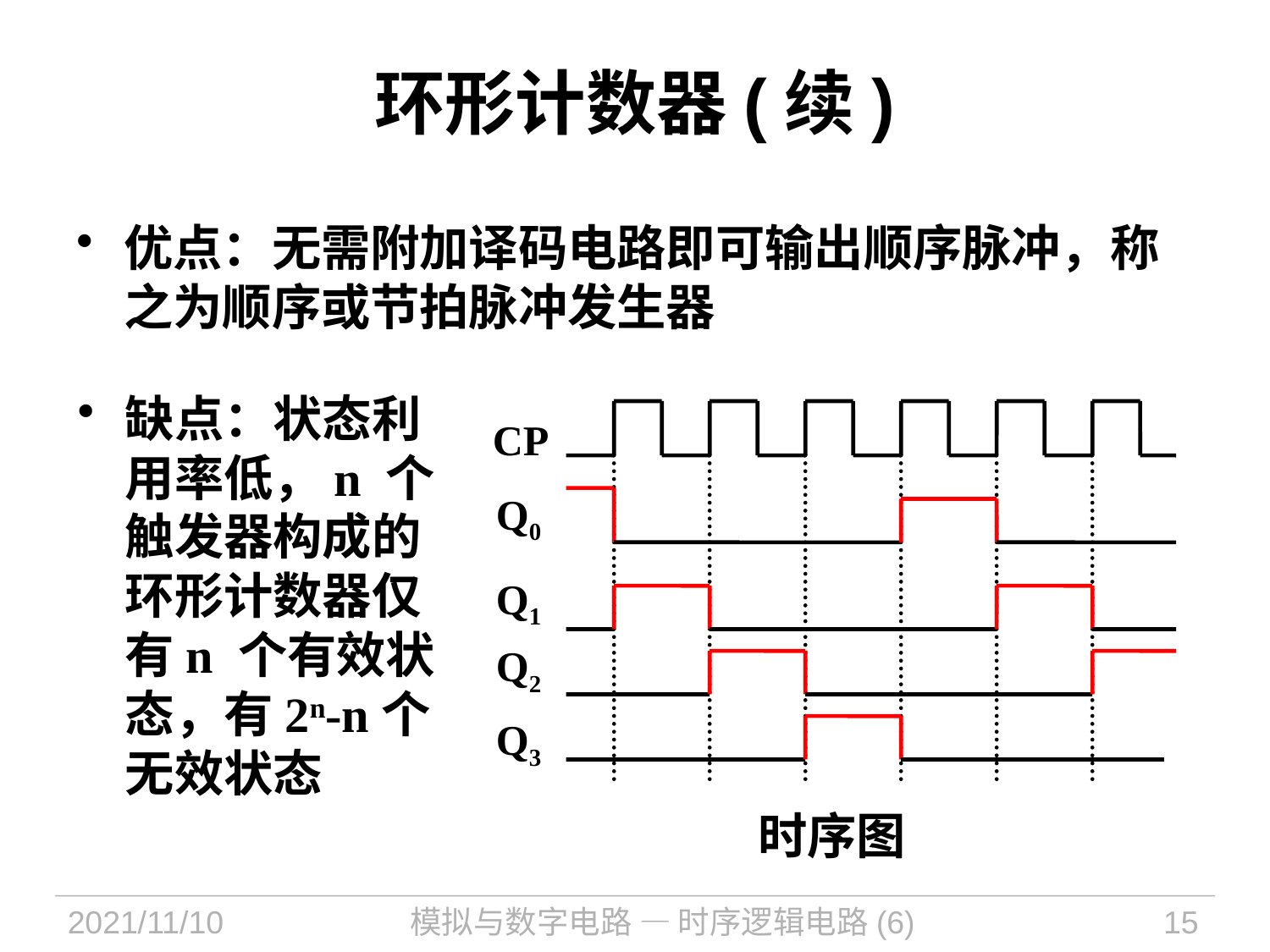

# 环形计数器(续)
优点：无需附加译码电路即可输出顺序脉冲，称之为顺序或节拍脉冲发生器
缺点：状态利用率低，n 个触发器构成的环形计数器仅有n 个有效状态，有2n-n个无效状态

CP

Q0

Q1

Q2

Q3

时序图
2021/11/10
模拟与数字电路 — 时序逻辑电路(6)
15